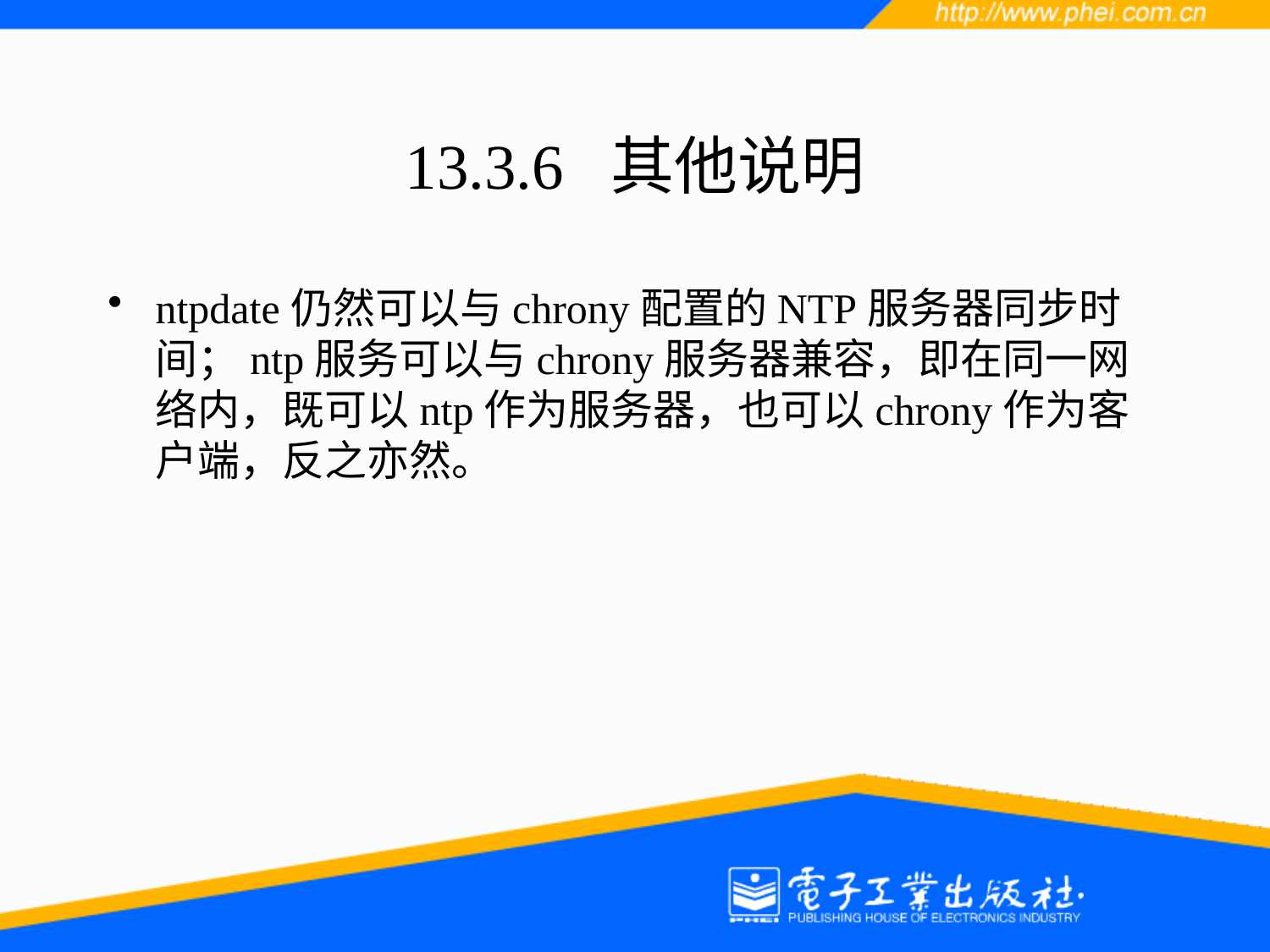

# 13.3.6  其他说明
ntpdate仍然可以与chrony配置的NTP服务器同步时间；ntp服务可以与chrony服务器兼容，即在同一网络内，既可以ntp作为服务器，也可以chrony作为客户端，反之亦然。